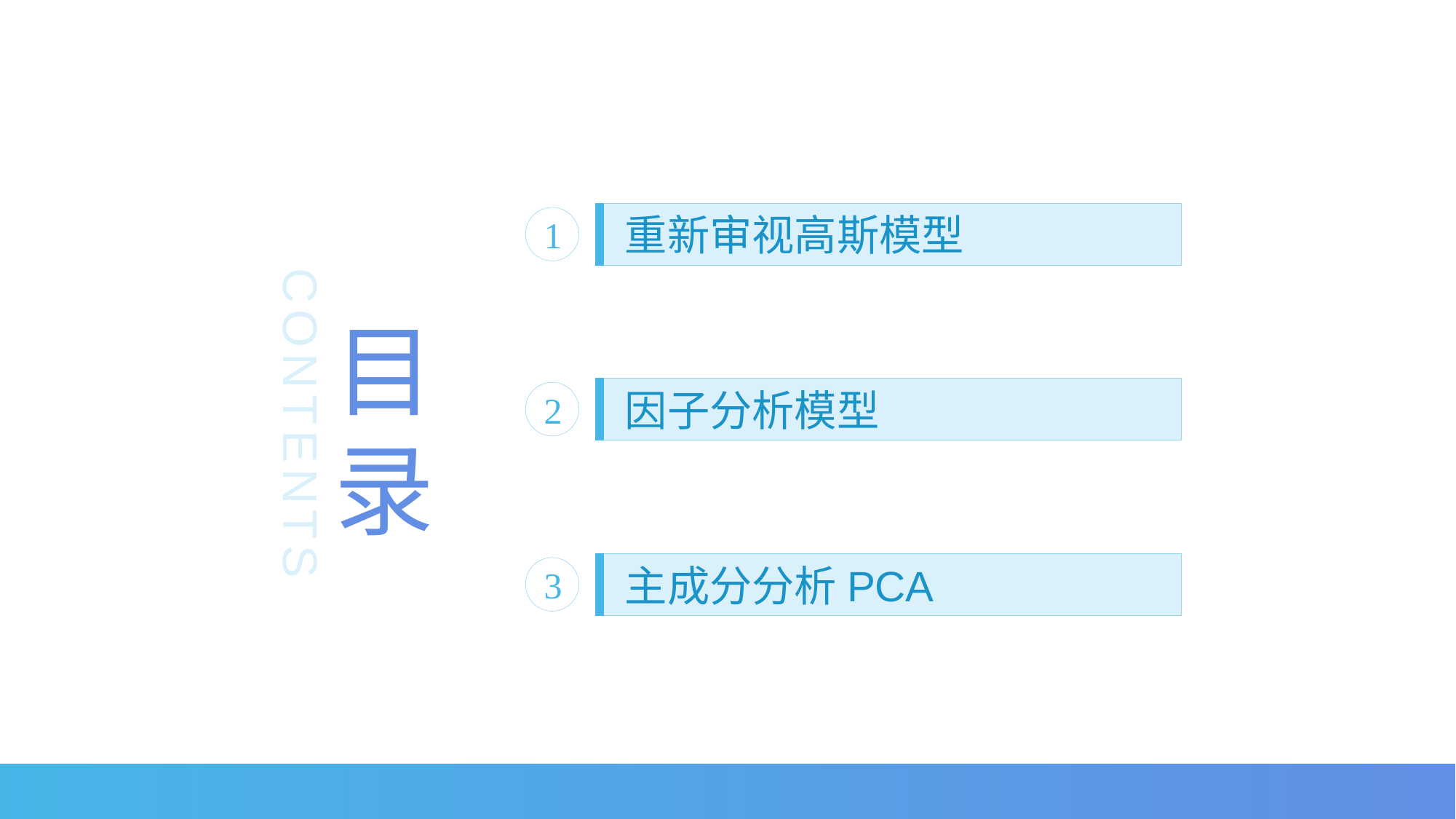

重新审视高斯模型
1
目
录

因子分析模型
2
CONTENTS

主成分分析PCA
3